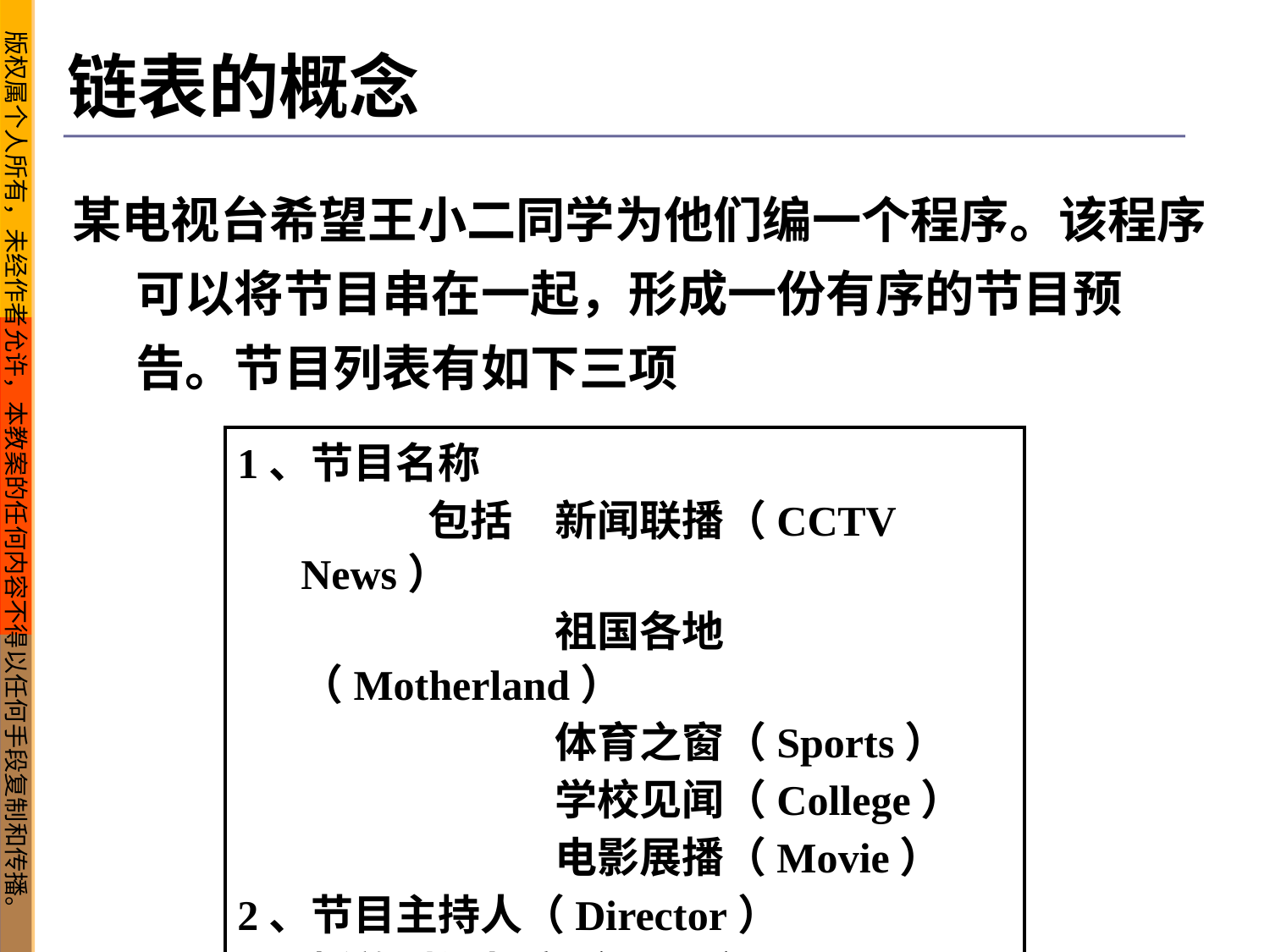

链表的概念
某电视台希望王小二同学为他们编一个程序。该程序可以将节目串在一起，形成一份有序的节目预告。节目列表有如下三项
1、节目名称
		包括	新闻联播（CCTV News）
			祖国各地（Motherland）
			体育之窗（Sports）
			学校见闻（College）
			电影展播（Movie）
2、节目主持人（Director）
3、播放时间长度（Time）